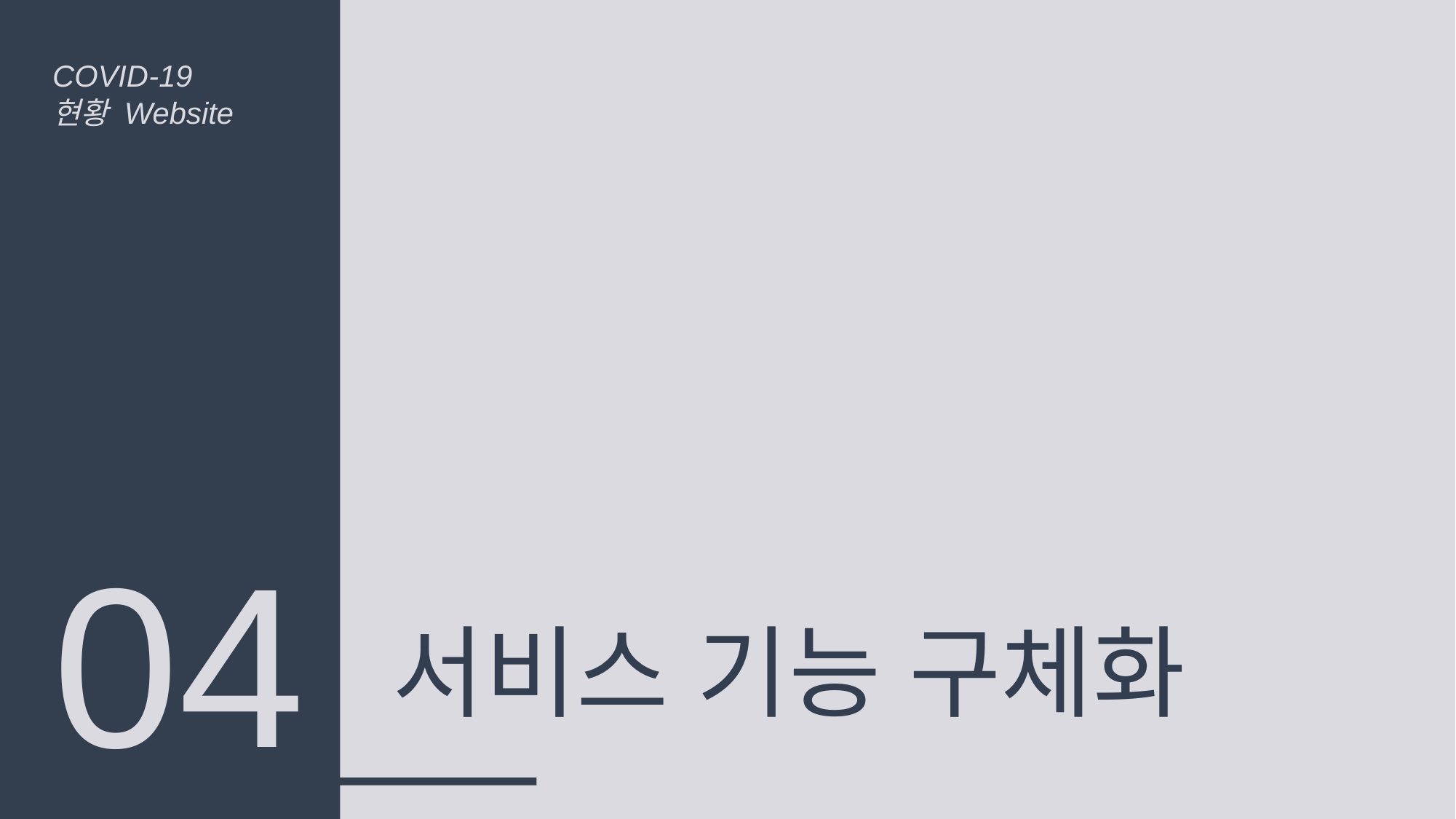

COVID-19
현황 Website
04
서비스 기능 구체화